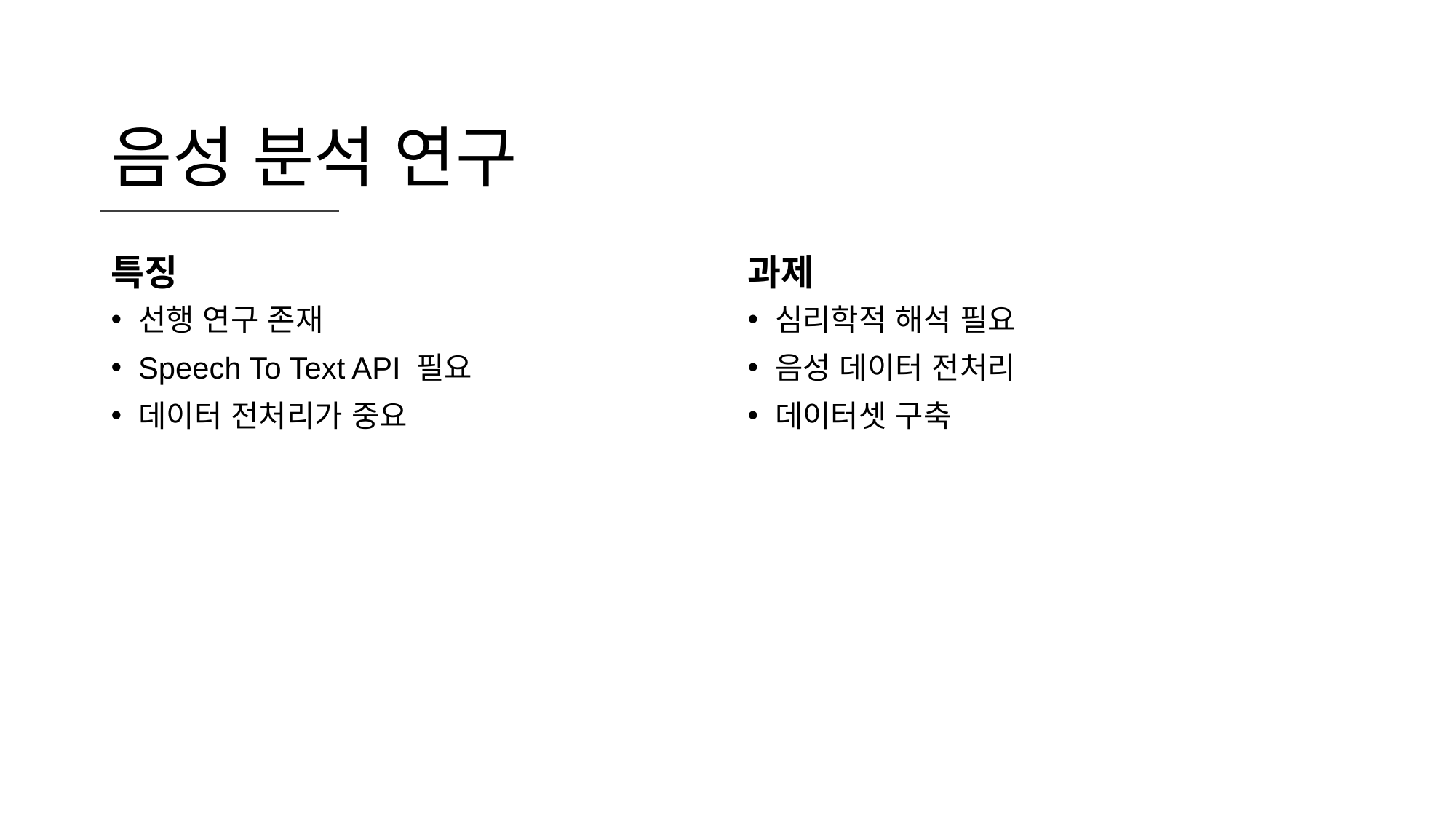

# 음성 분석 연구
특징
과제
선행 연구 존재
Speech To Text API 필요
데이터 전처리가 중요
심리학적 해석 필요
음성 데이터 전처리
데이터셋 구축